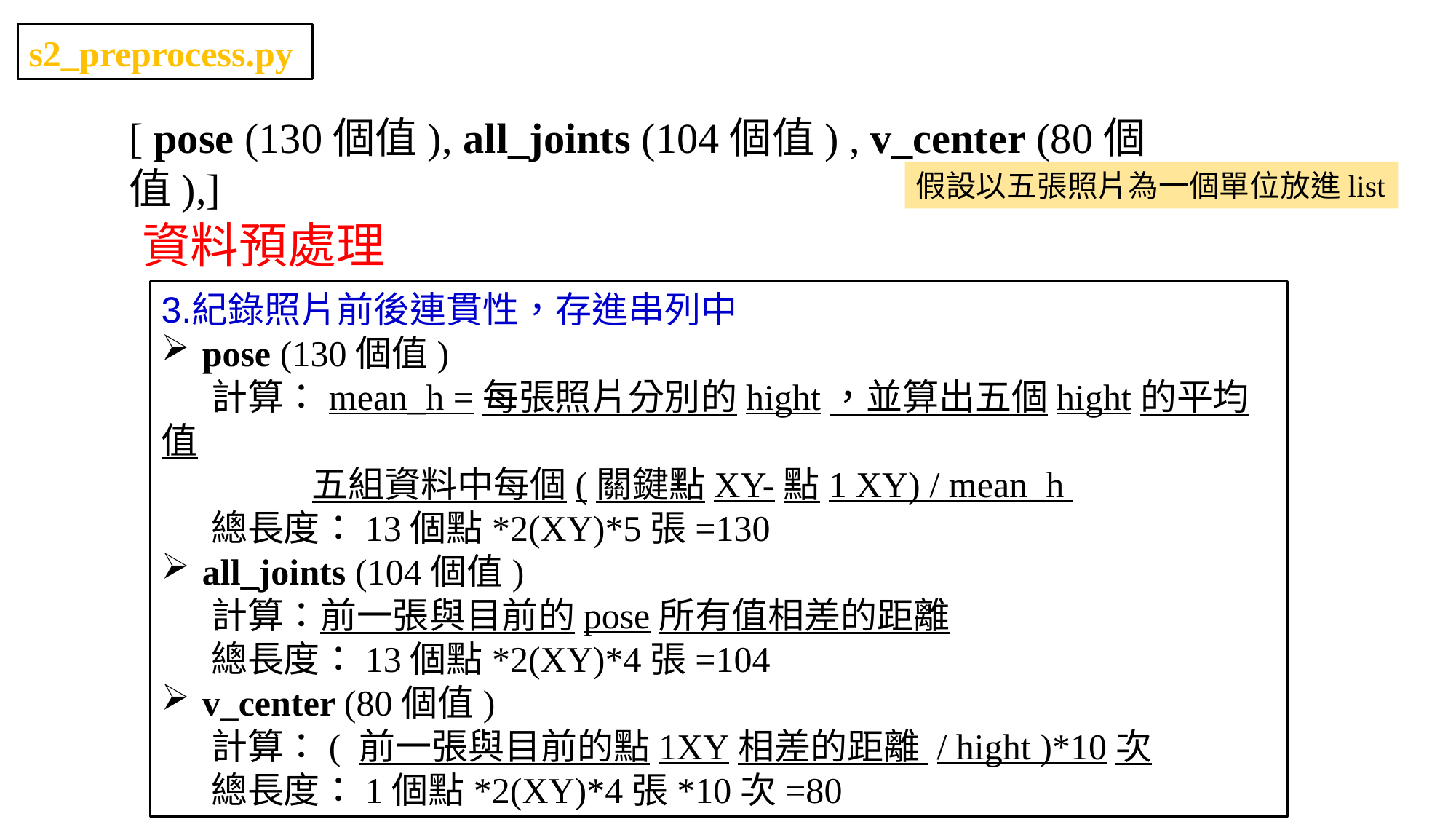

s2_preprocess.py
[ pose (130個值), all_joints (104個值) , v_center (80個值),]
假設以五張照片為一個單位放進list
資料預處理
紀錄照片前後連貫性，存進串列中
pose (130個值)
     計算：mean_h =每張照片分別的hight，並算出五個hight的平均值
	    五組資料中每個(關鍵點XY-點1 XY) / mean_h
     總長度：13個點*2(XY)*5張=130
all_joints (104個值)
     計算：前一張與目前的pose所有值相差的距離
     總長度：13個點*2(XY)*4張=104
v_center (80個值)
     計算：( 前一張與目前的點1XY相差的距離 / hight )*10次
     總長度：1個點*2(XY)*4張*10次=80